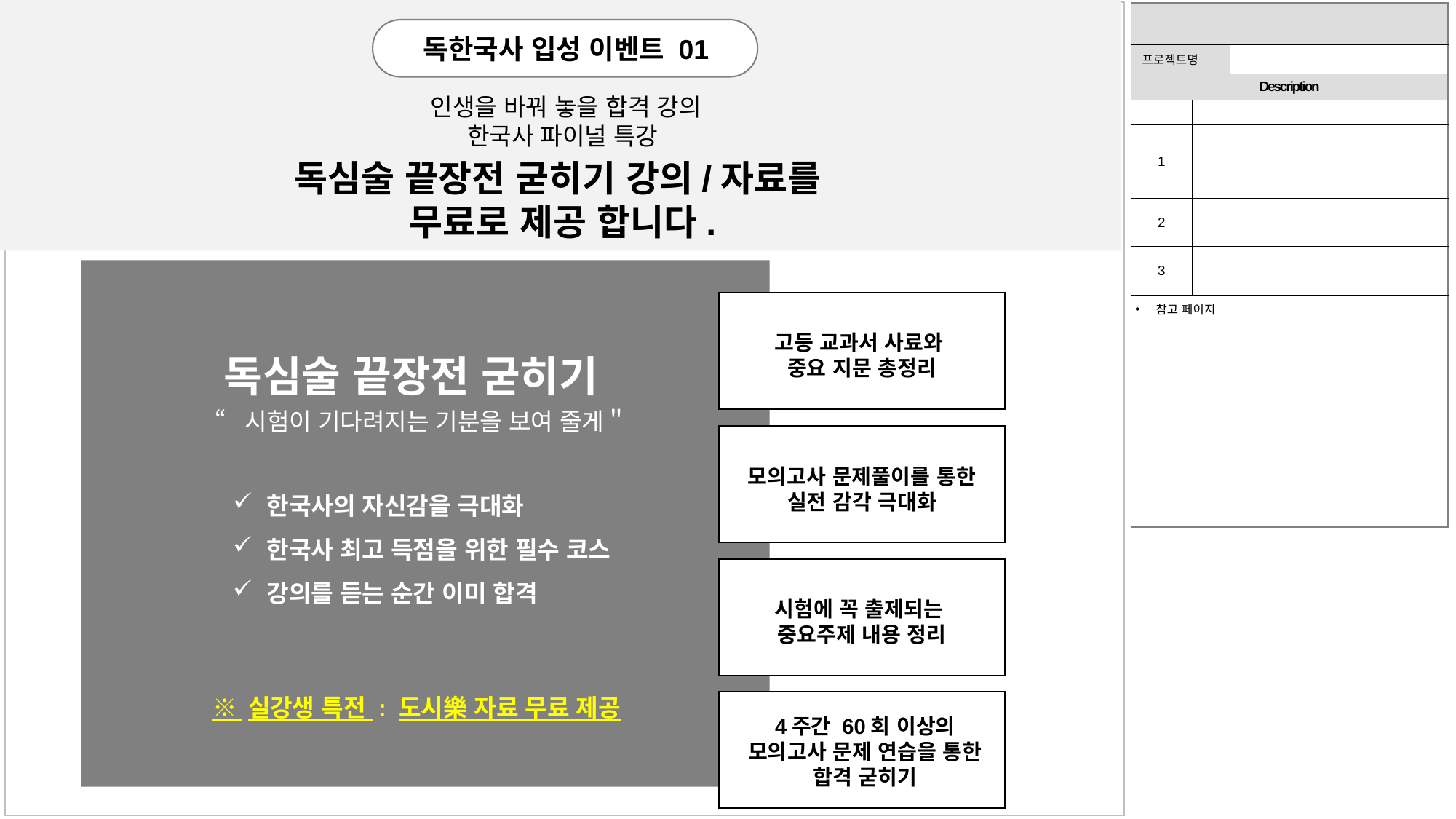

|  |  |  |
| --- | --- | --- |
| 프로젝트명 |  |  |
| Description |  |  |
|  |  |  |
| 1 |  |  |
| 2 |  |  |
| 3 |  |  |
| 참고 페이지 |  |  |

독한국사 입성 이벤트 01
인생을 바꿔 놓을 합격 강의
한국사 파이널 특강
독심술 끝장전 굳히기 강의/자료를
무료로 제공 합니다.

독심술 끝장전 굳히기

고등 교과서 사료와
중요 지문 총정리
“시험이 기다려지는 기분을 보여 줄게＂

모의고사 문제풀이를 통한
실전 감각 극대화
한국사의 자신감을 극대화
한국사 최고 득점을 위한 필수 코스
강의를 듣는 순간 이미 합격

시험에 꼭 출제되는
중요주제 내용 정리
※ 실강생 특전 : 도시樂 자료 무료 제공

4주간 60회 이상의
모의고사 문제 연습을 통한
합격 굳히기